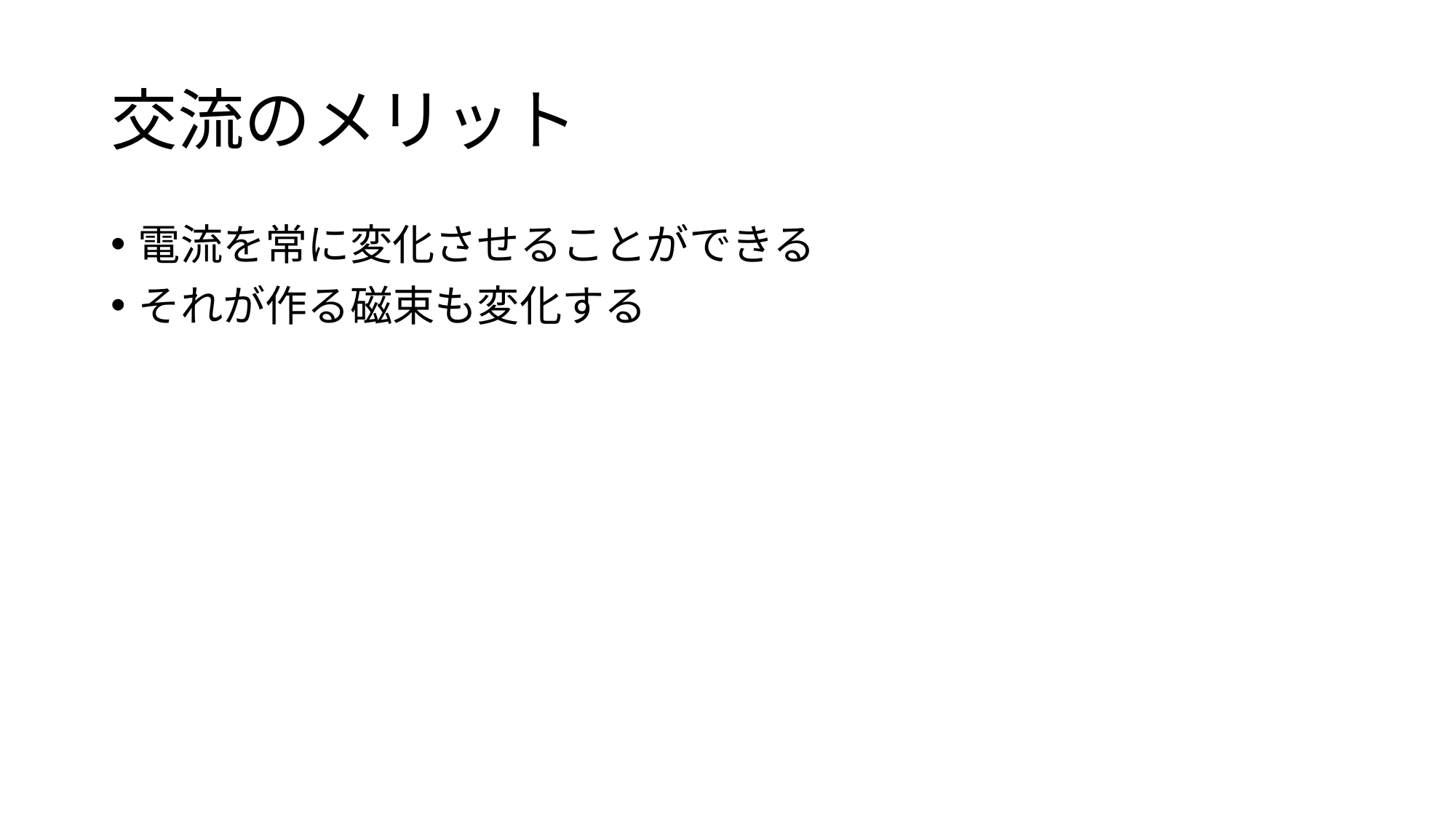

# 交流のメリット
電流を常に変化させることができる
それが作る磁束も変化する